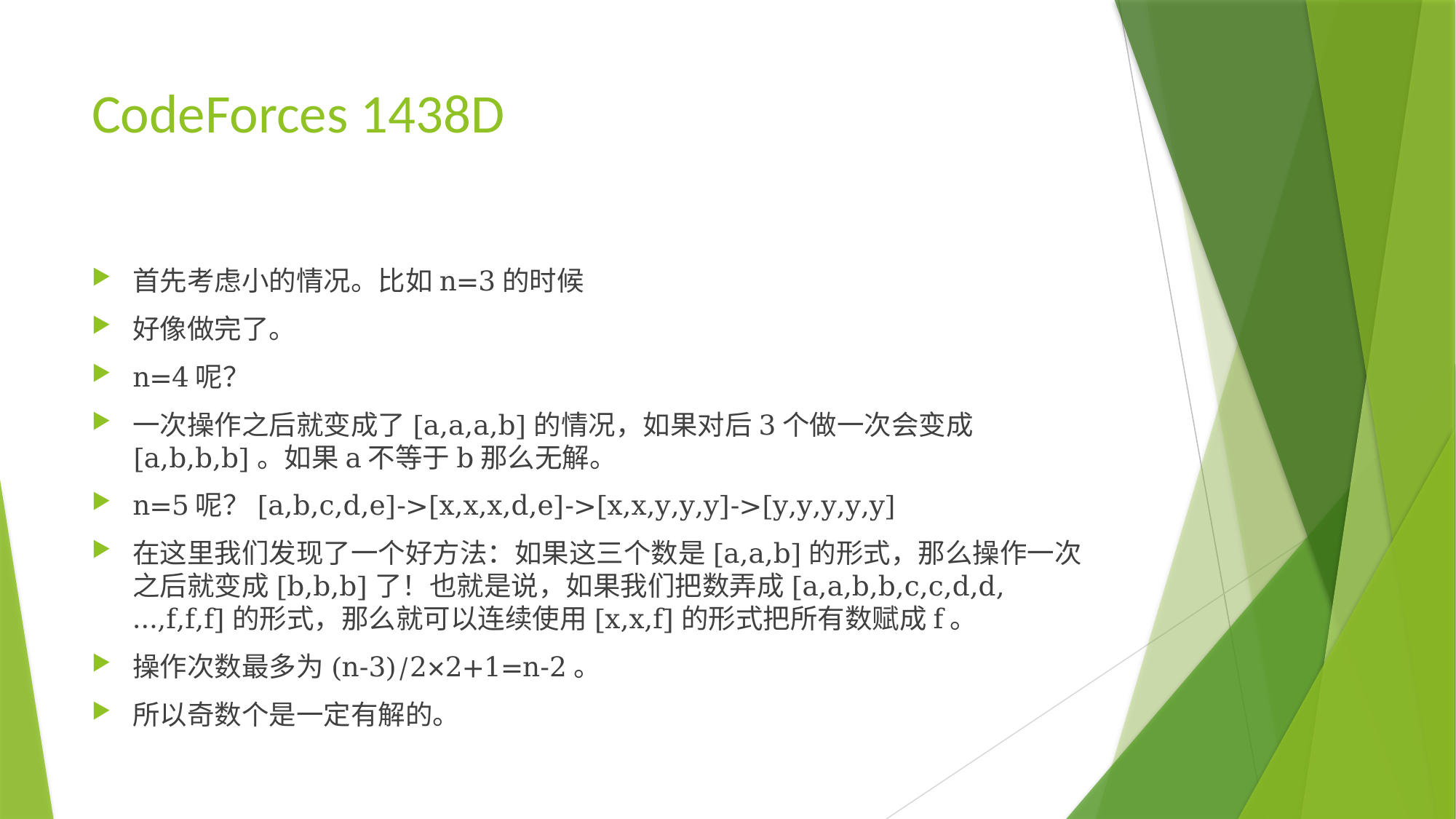

# CodeForces 1438D
首先考虑小的情况。比如n=3的时候
好像做完了。
n=4呢？
一次操作之后就变成了[a,a,a,b]的情况，如果对后3个做一次会变成[a,b,b,b]。如果a不等于b那么无解。
n=5呢？[a,b,c,d,e]->[x,x,x,d,e]->[x,x,y,y,y]->[y,y,y,y,y]
在这里我们发现了一个好方法：如果这三个数是[a,a,b]的形式，那么操作一次之后就变成[b,b,b]了！也就是说，如果我们把数弄成[a,a,b,b,c,c,d,d,…,f,f,f]的形式，那么就可以连续使用[x,x,f]的形式把所有数赋成f。
操作次数最多为(n-3)/2×2+1=n-2。
所以奇数个是一定有解的。